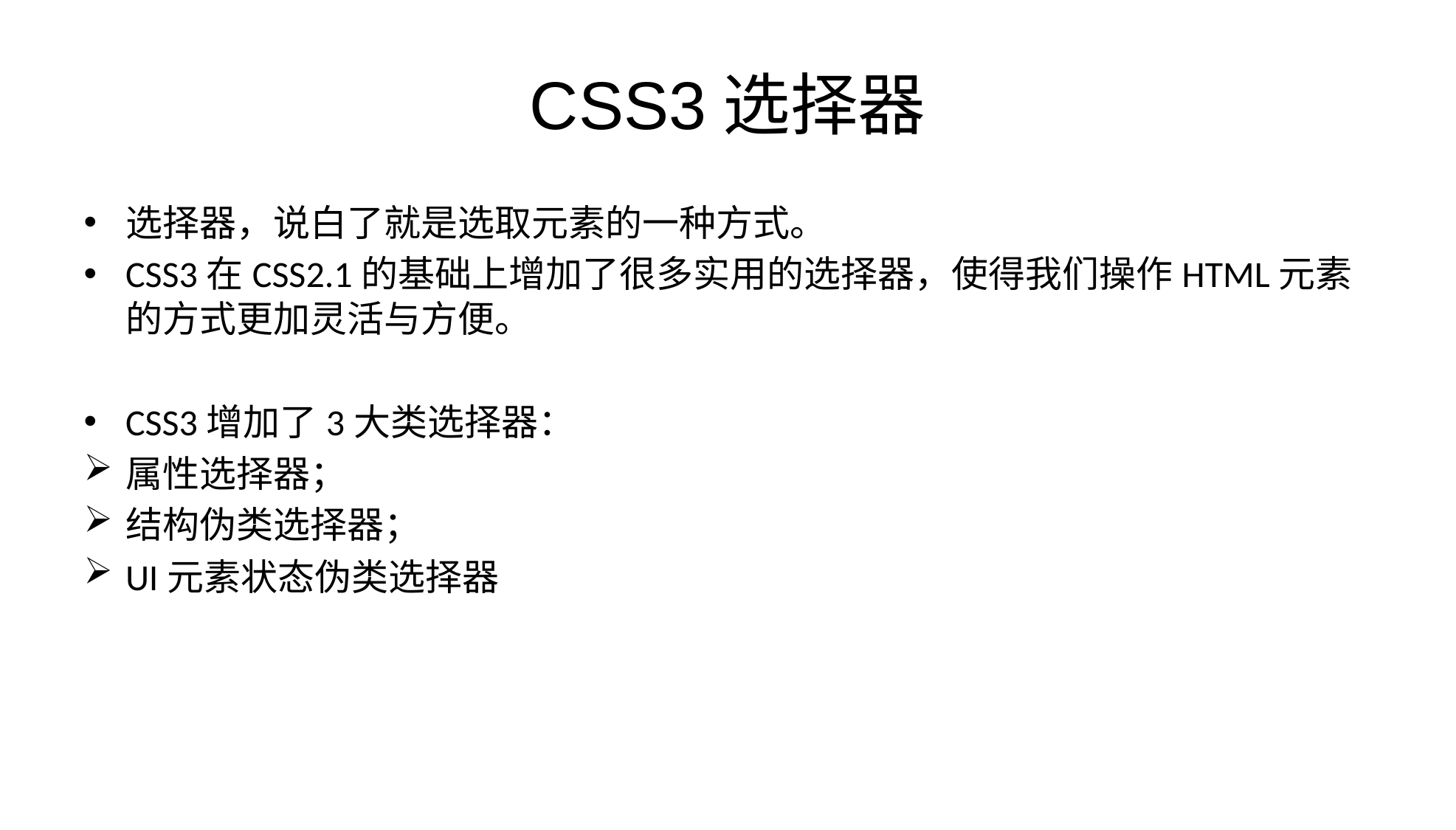

# CSS3选择器
选择器，说白了就是选取元素的一种方式。
CSS3在CSS2.1的基础上增加了很多实用的选择器，使得我们操作HTML元素的方式更加灵活与方便。

CSS3增加了3大类选择器：
属性选择器；
结构伪类选择器；
UI元素状态伪类选择器